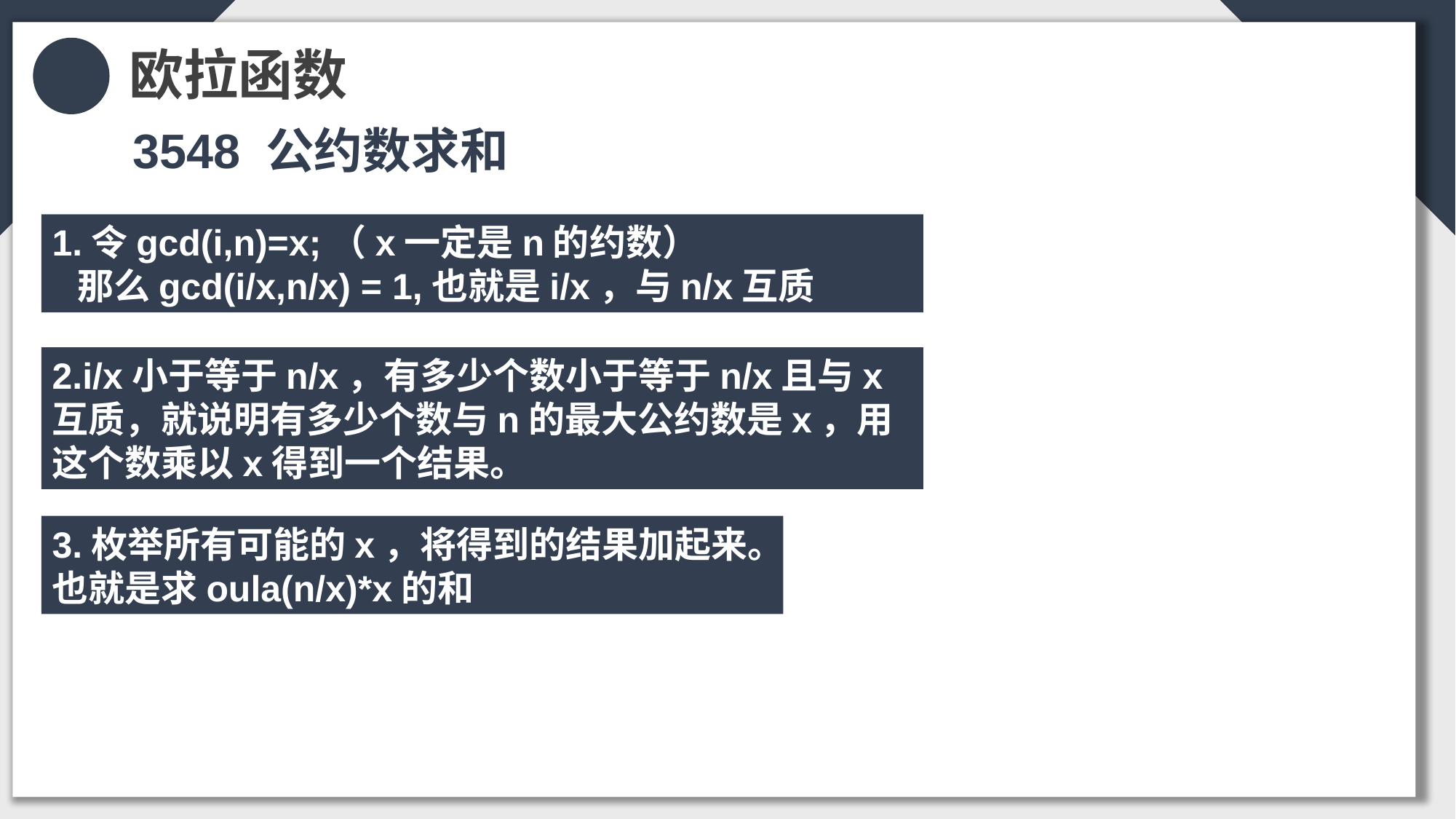

欧拉函数

3548 公约数求和
1.令gcd(i,n)=x;（x一定是n的约数）
  那么gcd(i/x,n/x) = 1,也就是i/x，与n/x互质
2.i/x小于等于n/x，有多少个数小于等于n/x且与x互质，就说明有多少个数与n的最大公约数是x，用这个数乘以x得到一个结果。
3.枚举所有可能的x，将得到的结果加起来。
也就是求oula(n/x)*x的和